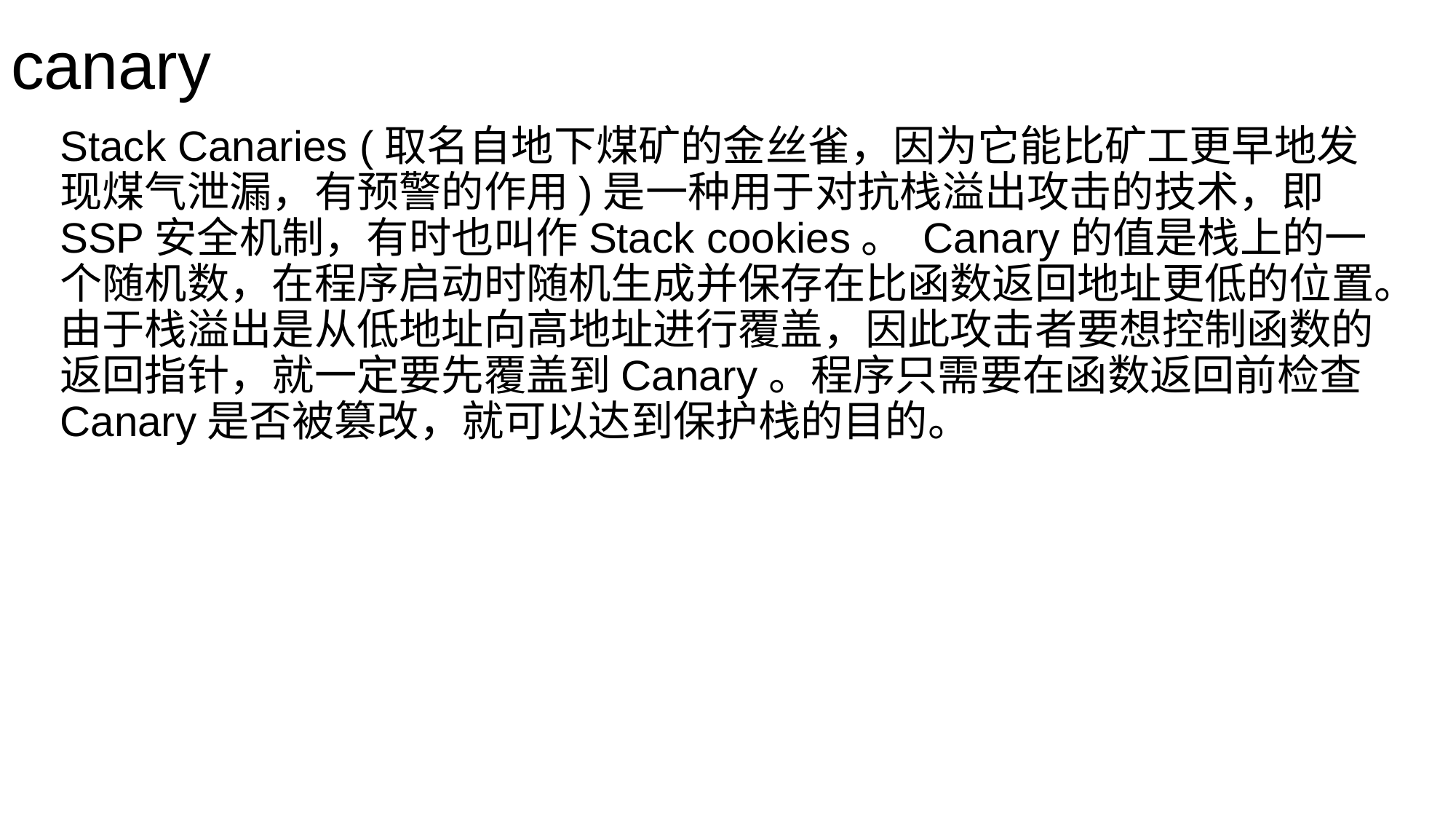

# canary
Stack Canaries (取名自地下煤矿的金丝雀，因为它能比矿工更早地发现煤气泄漏，有预警的作用)是一种用于对抗栈溢出攻击的技术，即SSP安全机制，有时也叫作Stack cookies。 Canary的值是栈上的一个随机数，在程序启动时随机生成并保存在比函数返回地址更低的位置。由于栈溢出是从低地址向高地址进行覆盖，因此攻击者要想控制函数的返回指针，就一定要先覆盖到Canary。程序只需要在函数返回前检查Canary是否被篡改，就可以达到保护栈的目的。